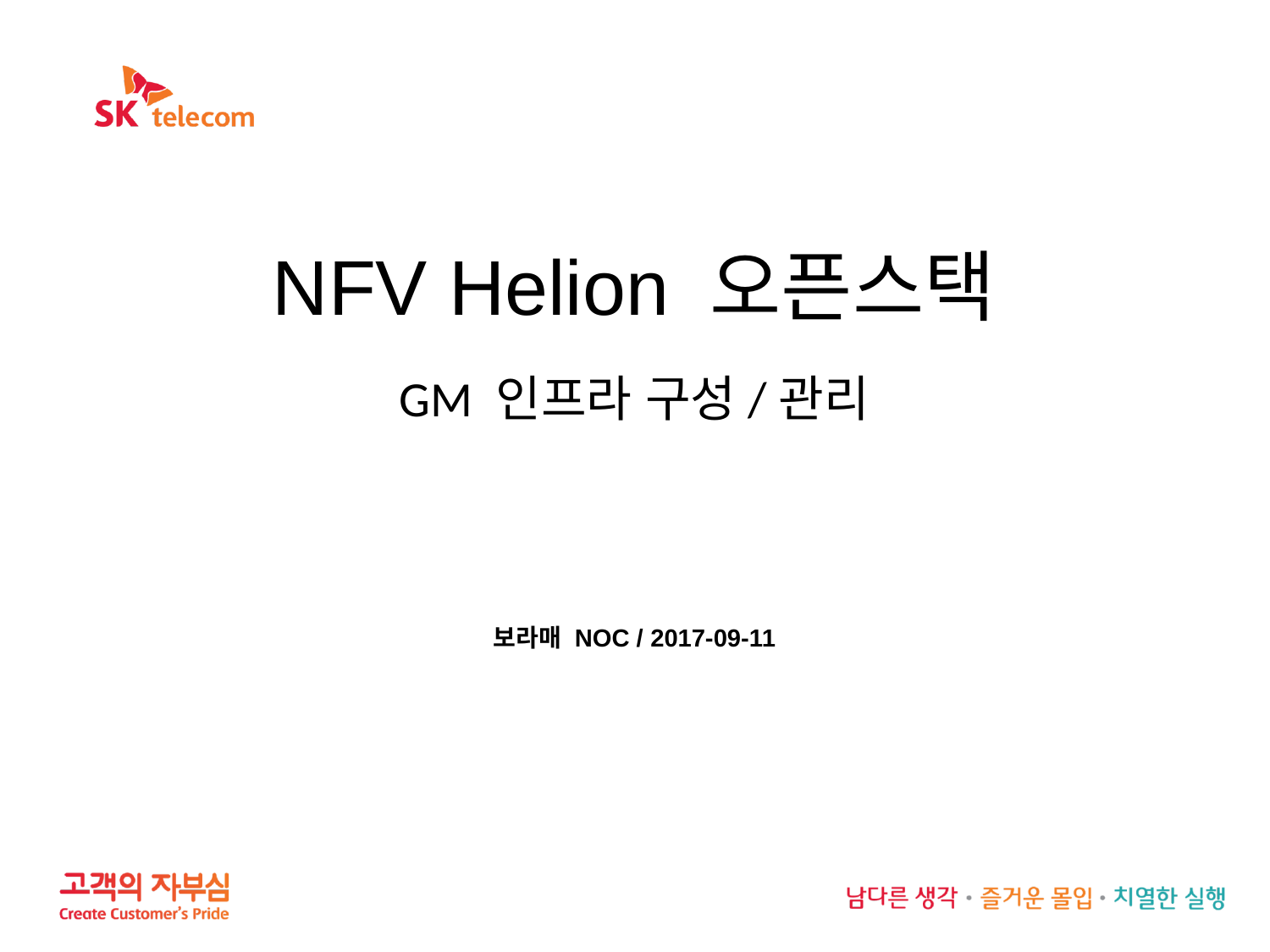

NFV Helion 오픈스택
GM 인프라 구성/관리
보라매 NOC / 2017-09-11